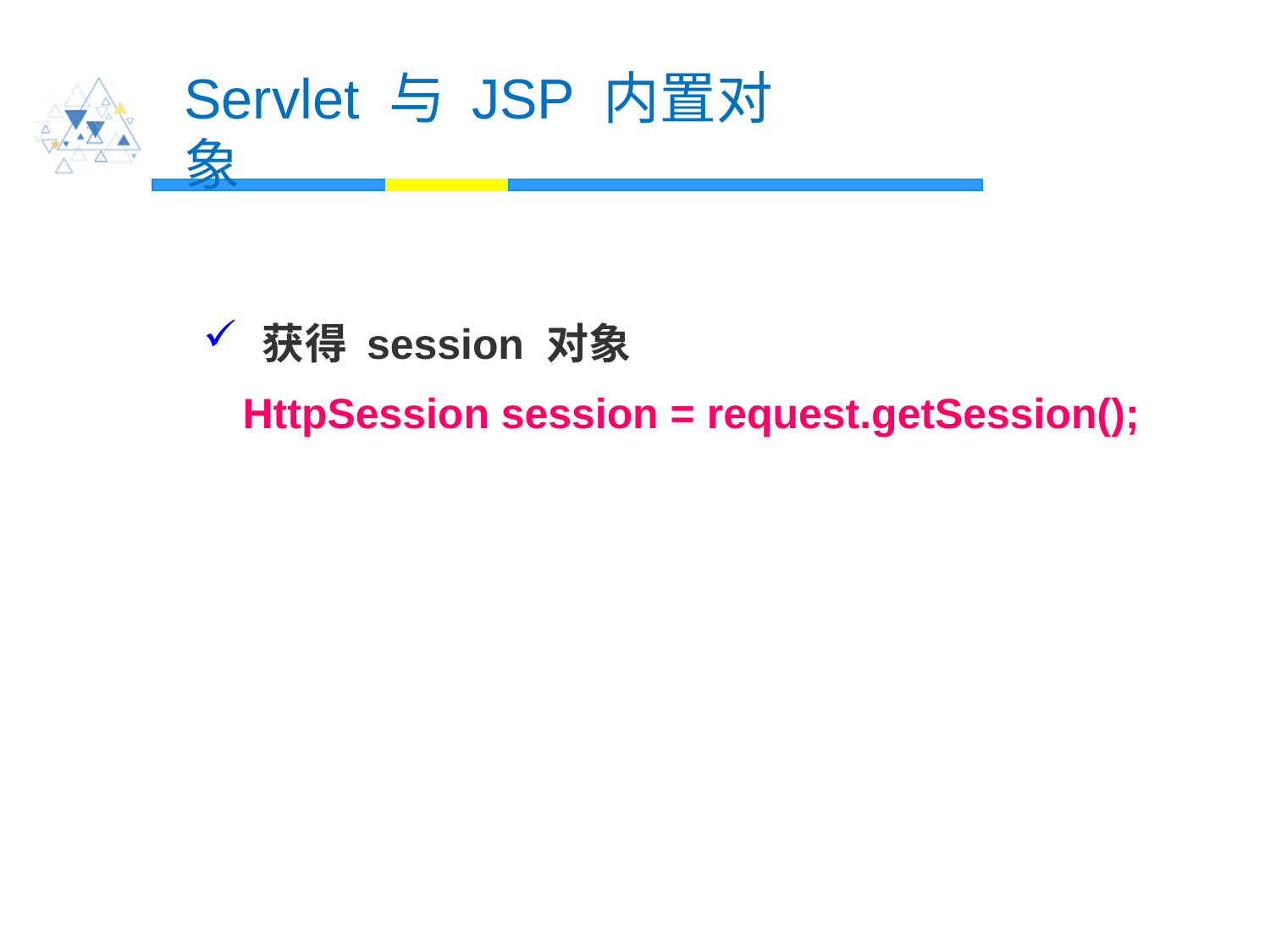

# Servlet 与 JSP 内置对象

 获得 session 对象
	HttpSession session = request.getSession();